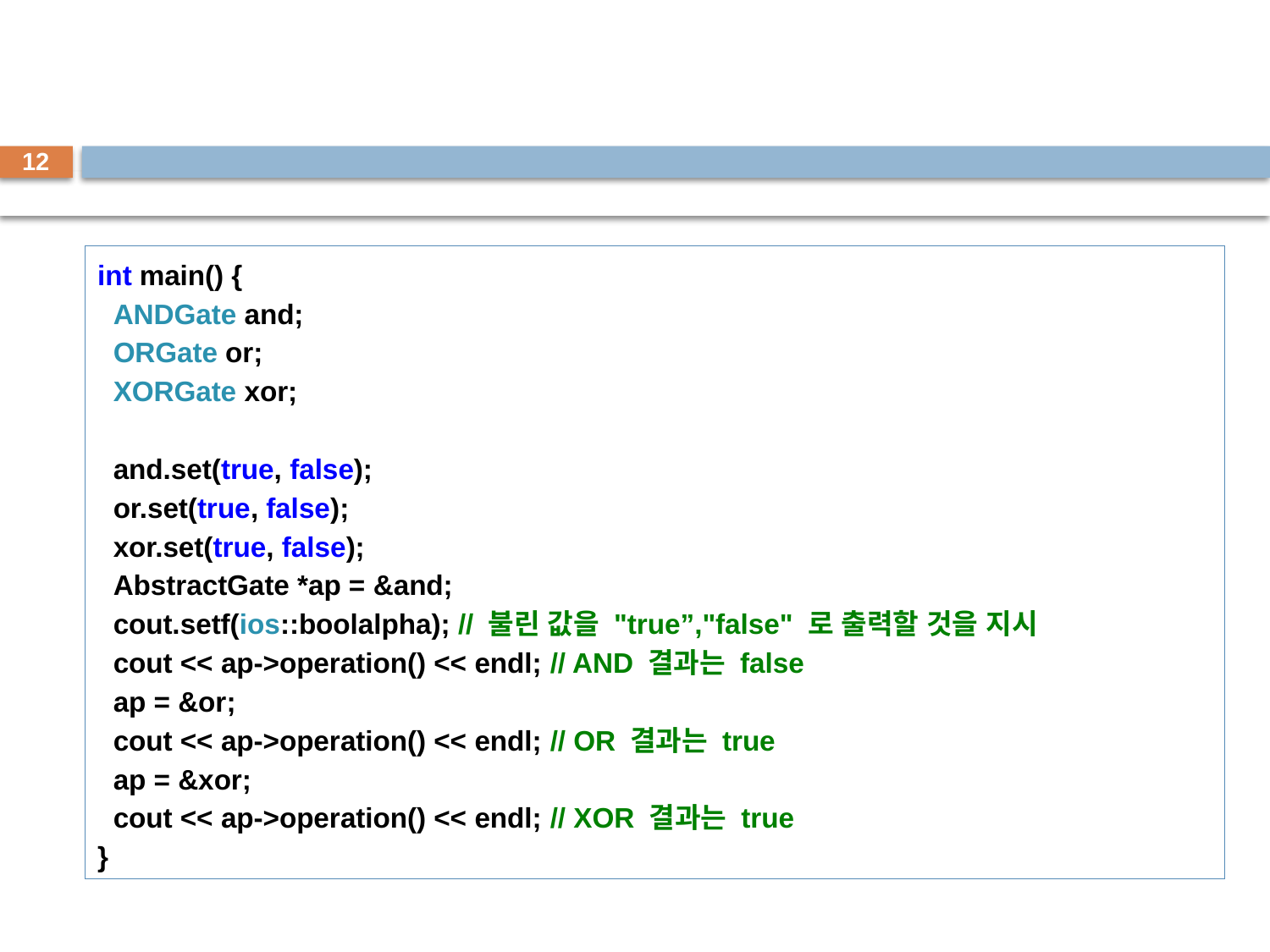

#
12
int main() {
  ANDGate and;
  ORGate or;
  XORGate xor;

  and.set(true, false);
  or.set(true, false);
  xor.set(true, false);
  AbstractGate *ap = &and;
  cout.setf(ios::boolalpha); // 불린 값을 "true”,"false" 로 출력할 것을 지시
  cout << ap->operation() << endl; // AND 결과는 false
  ap = &or;
  cout << ap->operation() << endl; // OR 결과는 true
  ap = &xor;
  cout << ap->operation() << endl; // XOR 결과는 true
}